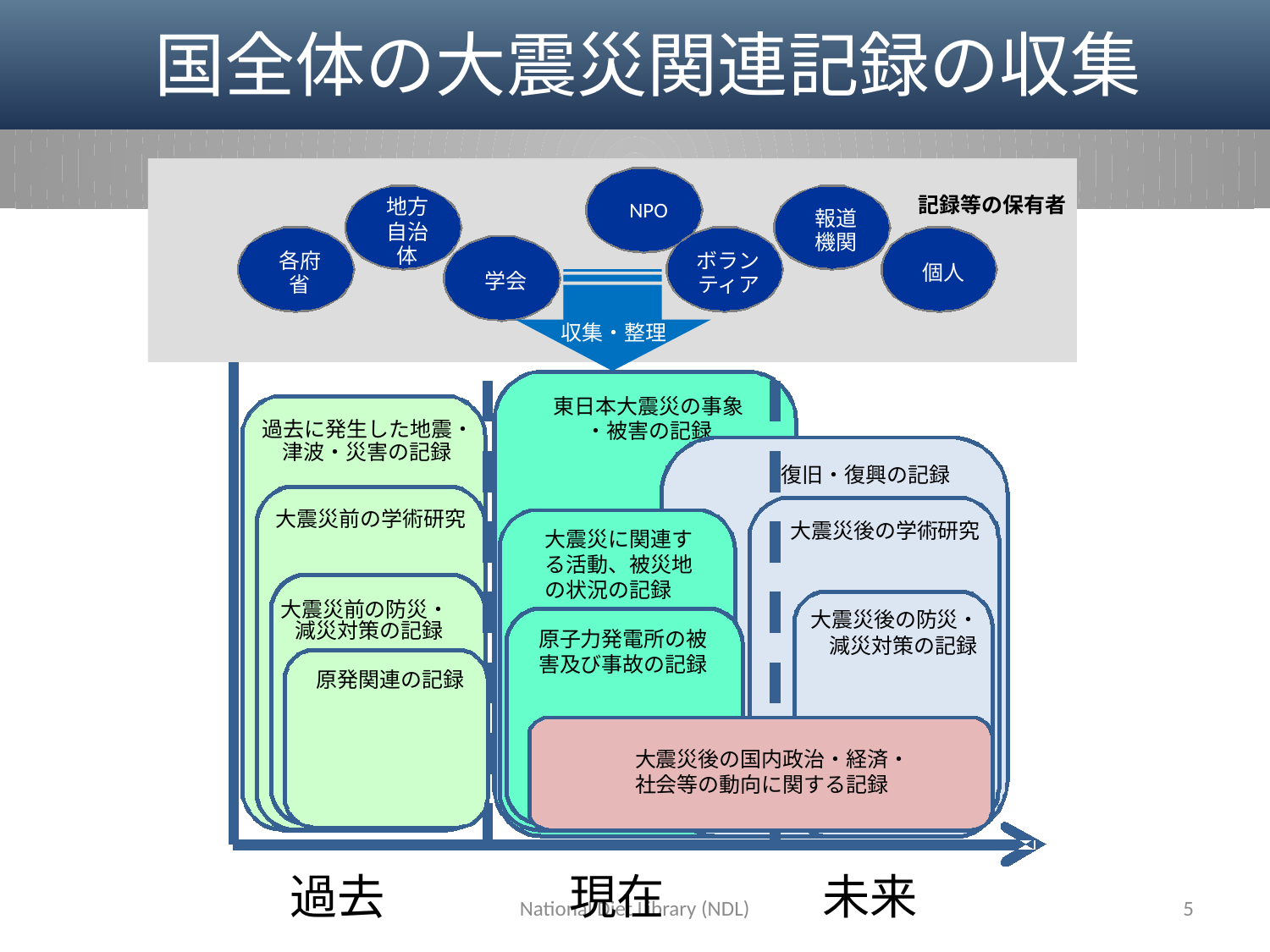

# 国全体の大震災関連記録の収集

記録等の保有者
地方
NPO
報道
自治

機関

体
各府
ボラン
個人
学会

省
ティア
収集・整理

東日本大震災の事象

過去に発生した地震・
・被害の記録

津波・災害の記録
復旧・復興の記録

大震災前の学術研究

大震災後の学術研究
大震災に関連する活動、被災地の状況の記録

大震災前の防災・
大震災後の防災・

減災対策の記録
原子力発電所の被害及び事故の記録
減災対策の記録

原発関連の記録

過去
現在
未来
大震災後の国内政治・経済・社会等の動向に関する記録
National Diet Library (NDL)
5